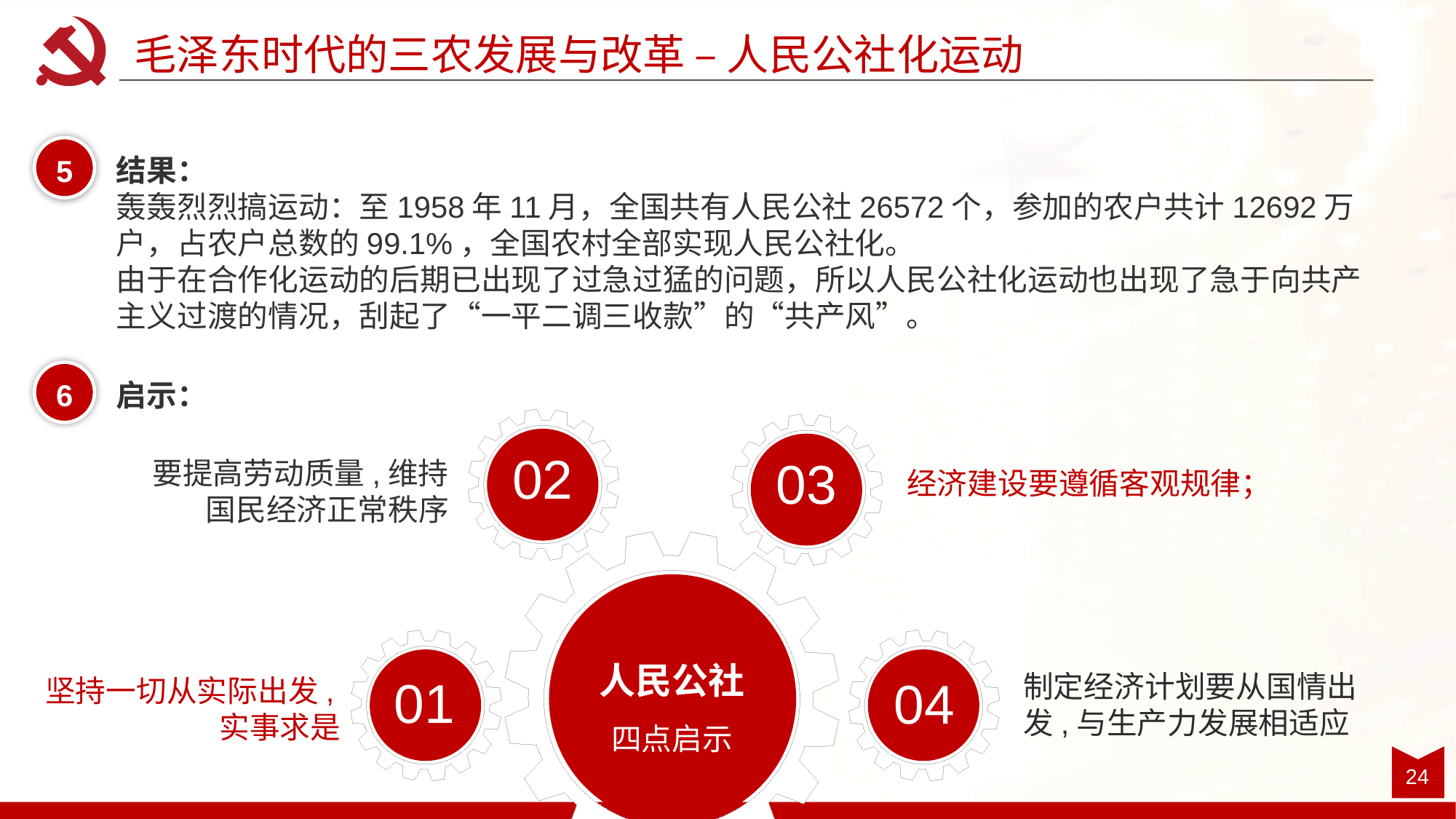

毛泽东时代的三农发展与改革 – 人民公社化运动

5
结果：
轰轰烈烈搞运动：至1958年11月，全国共有人民公社26572个，参加的农户共计12692万户，占农户总数的99.1%，全国农村全部实现人民公社化。
由于在合作化运动的后期已出现了过急过猛的问题，所以人民公社化运动也出现了急于向共产主义过渡的情况，刮起了“一平二调三收款”的“共产风”。
6
启示：

02
03
要提高劳动质量,维持国民经济正常秩序

经济建设要遵循客观规律；

人民公社
四点启示
制定经济计划要从国情出发,与生产力发展相适应
01
04
坚持一切从实际出发,实事求是